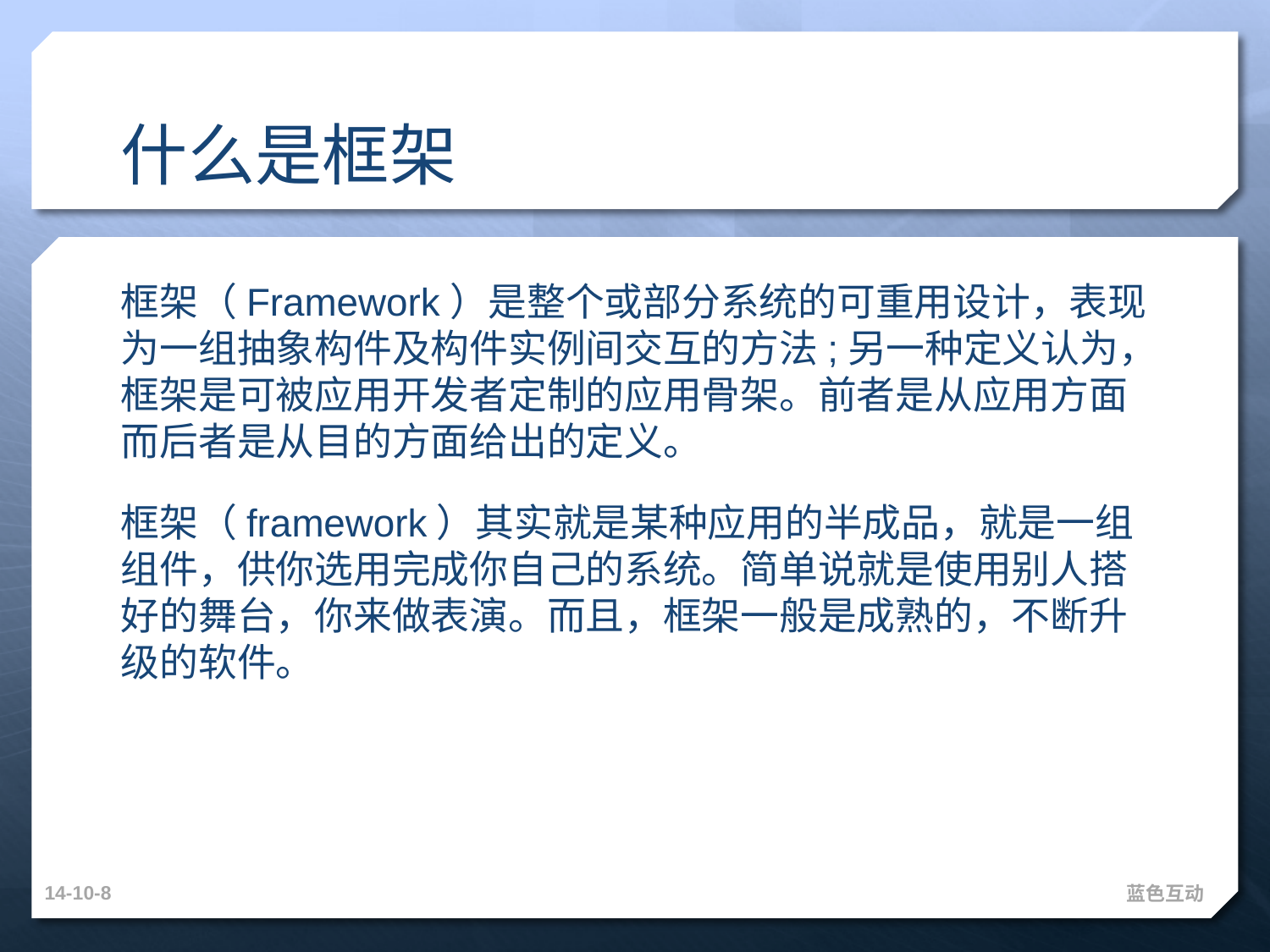

# 什么是框架
框架（Framework）是整个或部分系统的可重用设计，表现为一组抽象构件及构件实例间交互的方法;另一种定义认为，框架是可被应用开发者定制的应用骨架。前者是从应用方面而后者是从目的方面给出的定义。
框架（framework）其实就是某种应用的半成品，就是一组组件，供你选用完成你自己的系统。简单说就是使用别人搭好的舞台，你来做表演。而且，框架一般是成熟的，不断升级的软件。

14-10-8
蓝色互动